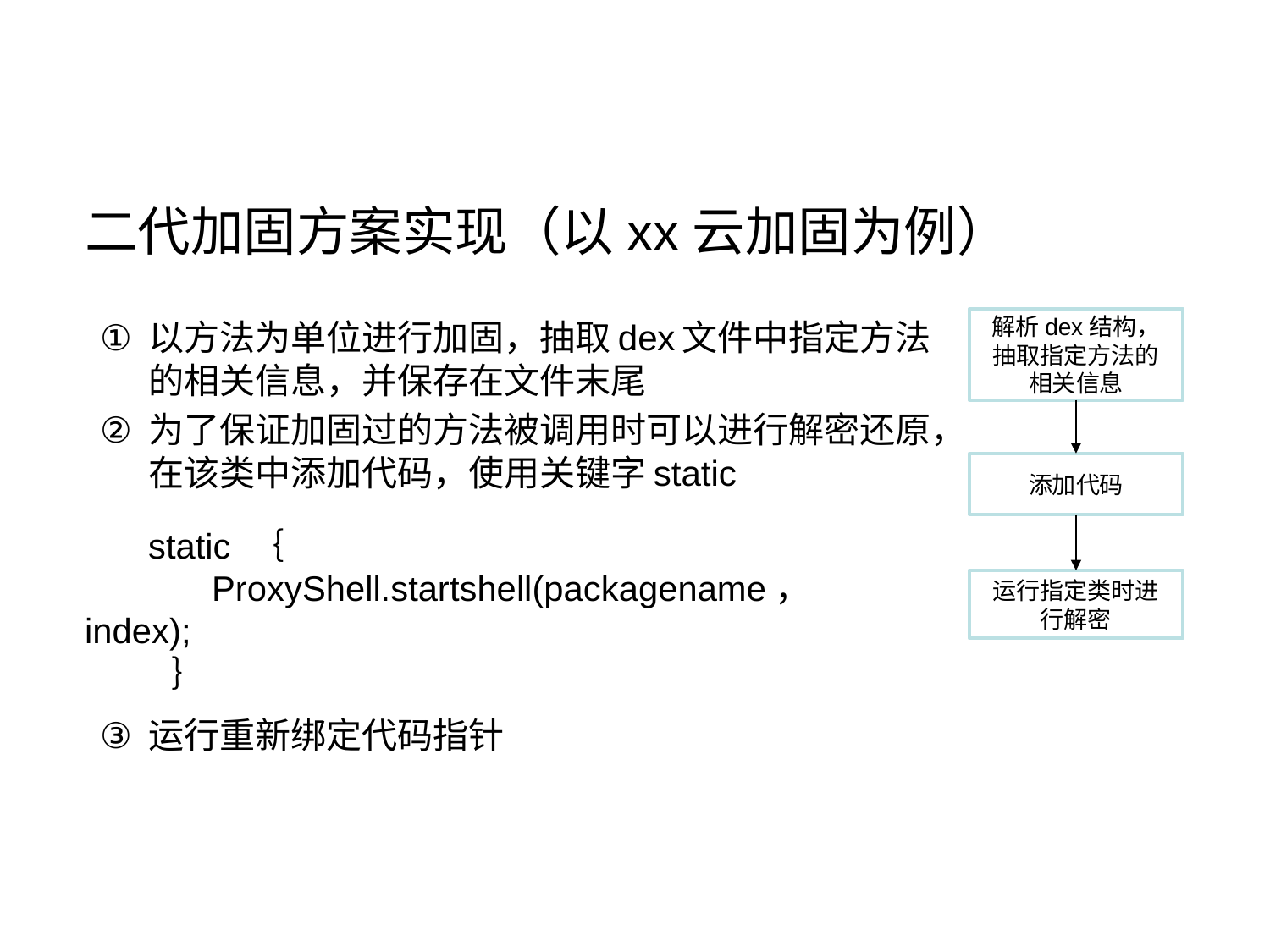

# 二代加固方案实现（以xx云加固为例）
以方法为单位进行加固，抽取dex文件中指定方法的相关信息，并保存在文件末尾
为了保证加固过的方法被调用时可以进行解密还原，在该类中添加代码，使用关键字static

运行重新绑定代码指针
解析dex结构，抽取指定方法的相关信息
添加代码
static ｛
	ProxyShell.startshell(packagename， index);
          ｝

运行指定类时进行解密